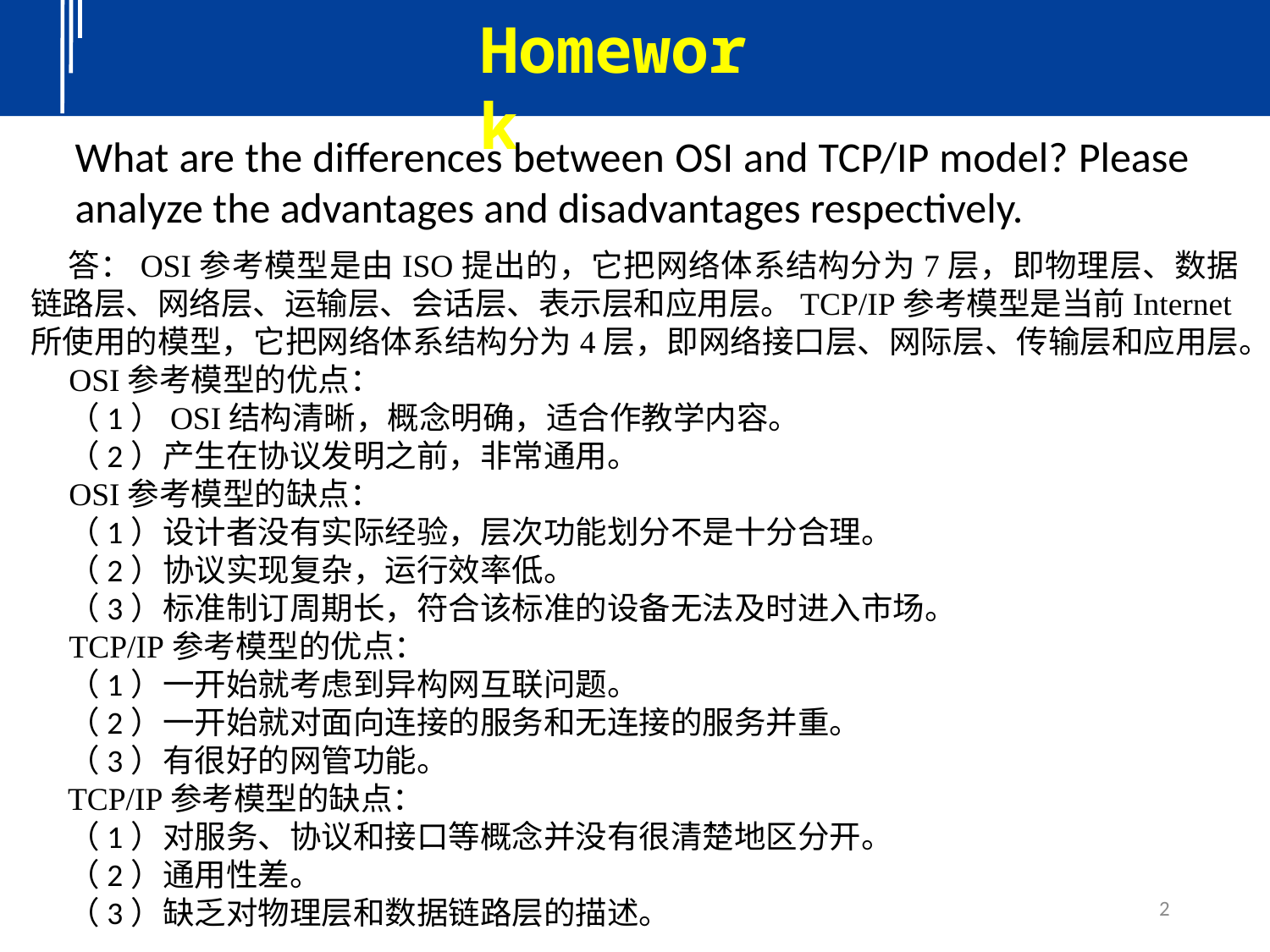

Homework
What are the differences between OSI and TCP/IP model? Please analyze the advantages and disadvantages respectively.
答：OSI参考模型是由ISO提出的，它把网络体系结构分为7层，即物理层、数据链路层、网络层、运输层、会话层、表示层和应用层。TCP/IP参考模型是当前Internet所使用的模型，它把网络体系结构分为4层，即网络接口层、网际层、传输层和应用层。
OSI参考模型的优点：
（1）OSI结构清晰，概念明确，适合作教学内容。
（2）产生在协议发明之前，非常通用。
OSI参考模型的缺点：
（1）设计者没有实际经验，层次功能划分不是十分合理。
（2）协议实现复杂，运行效率低。
（3）标准制订周期长，符合该标准的设备无法及时进入市场。
TCP/IP参考模型的优点：
（1）一开始就考虑到异构网互联问题。
（2）一开始就对面向连接的服务和无连接的服务并重。
（3）有很好的网管功能。
TCP/IP参考模型的缺点：
（1）对服务、协议和接口等概念并没有很清楚地区分开。
（2）通用性差。
（3）缺乏对物理层和数据链路层的描述。
2